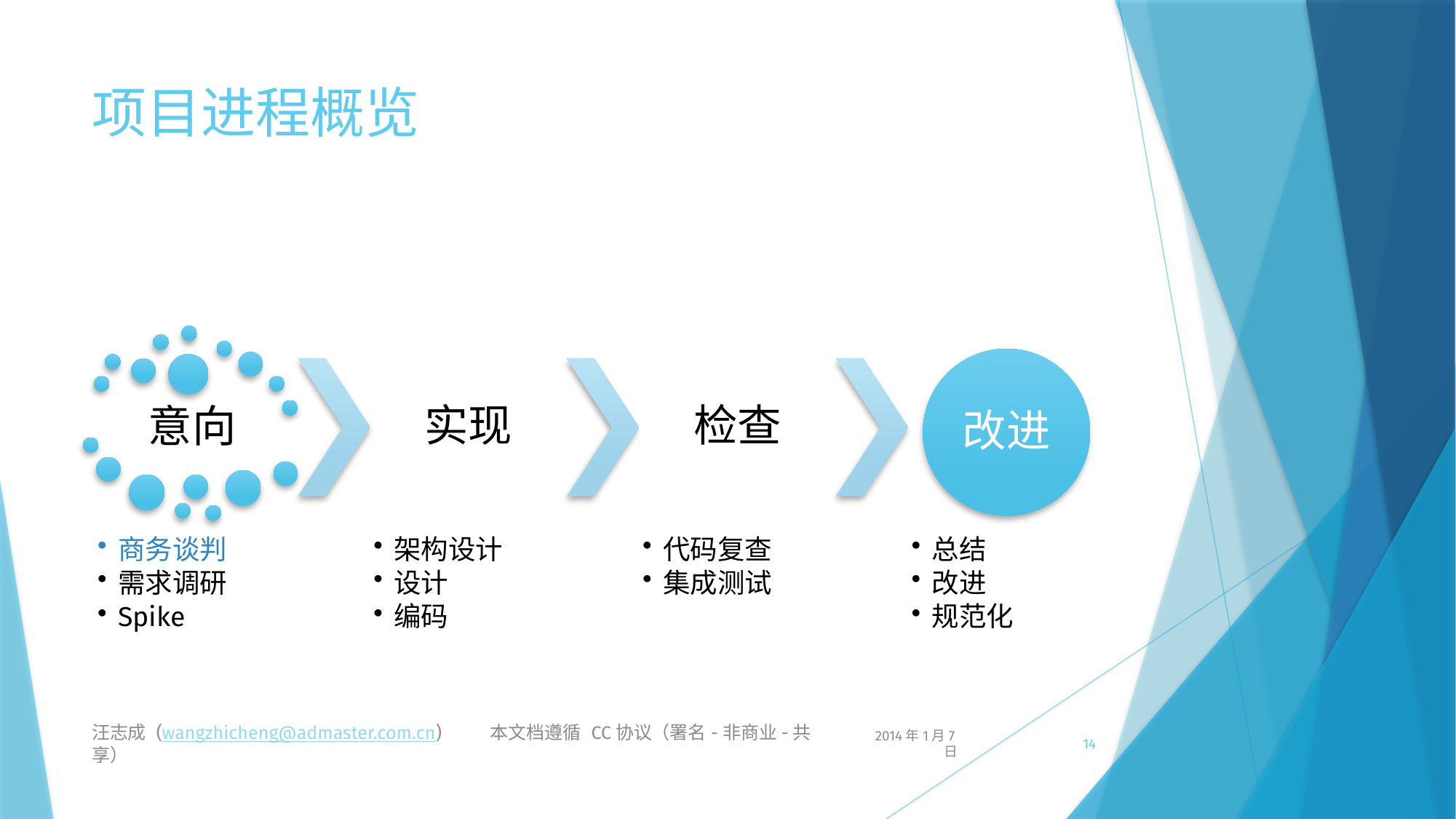

# 项目进程概览
意向
商务谈判
需求调研
Spike
实现
架构设计
设计
编码
检查
代码复查
集成测试
改进
总结
改进
规范化
汪志成 (wangzhicheng@admaster.com.cn)         本文档遵循 CC协议（署名-非商业-共享）
2014年1月7日
14